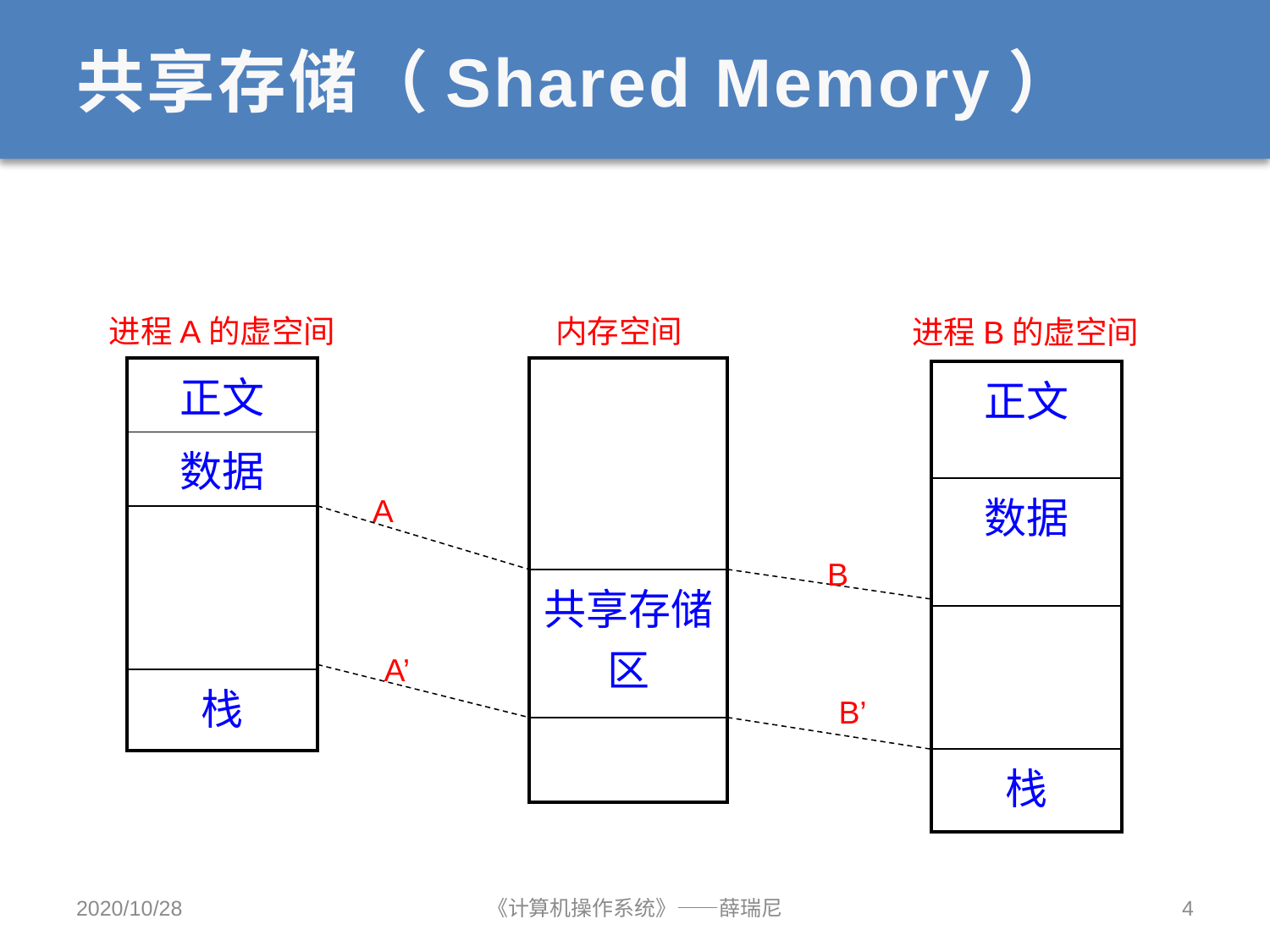

# 共享存储（Shared Memory）
进程A的虚空间
内存空间
进程B的虚空间
| 正文 |
| --- |
| 数据 |
|  |
| 栈 |
|  |
| --- |
| 共享存储区 |
|  |
| 正文 |
| --- |
| 数据 |
|  |
| 栈 |
A

B

A’

B’

2020/10/28
《计算机操作系统》——薛瑞尼
4